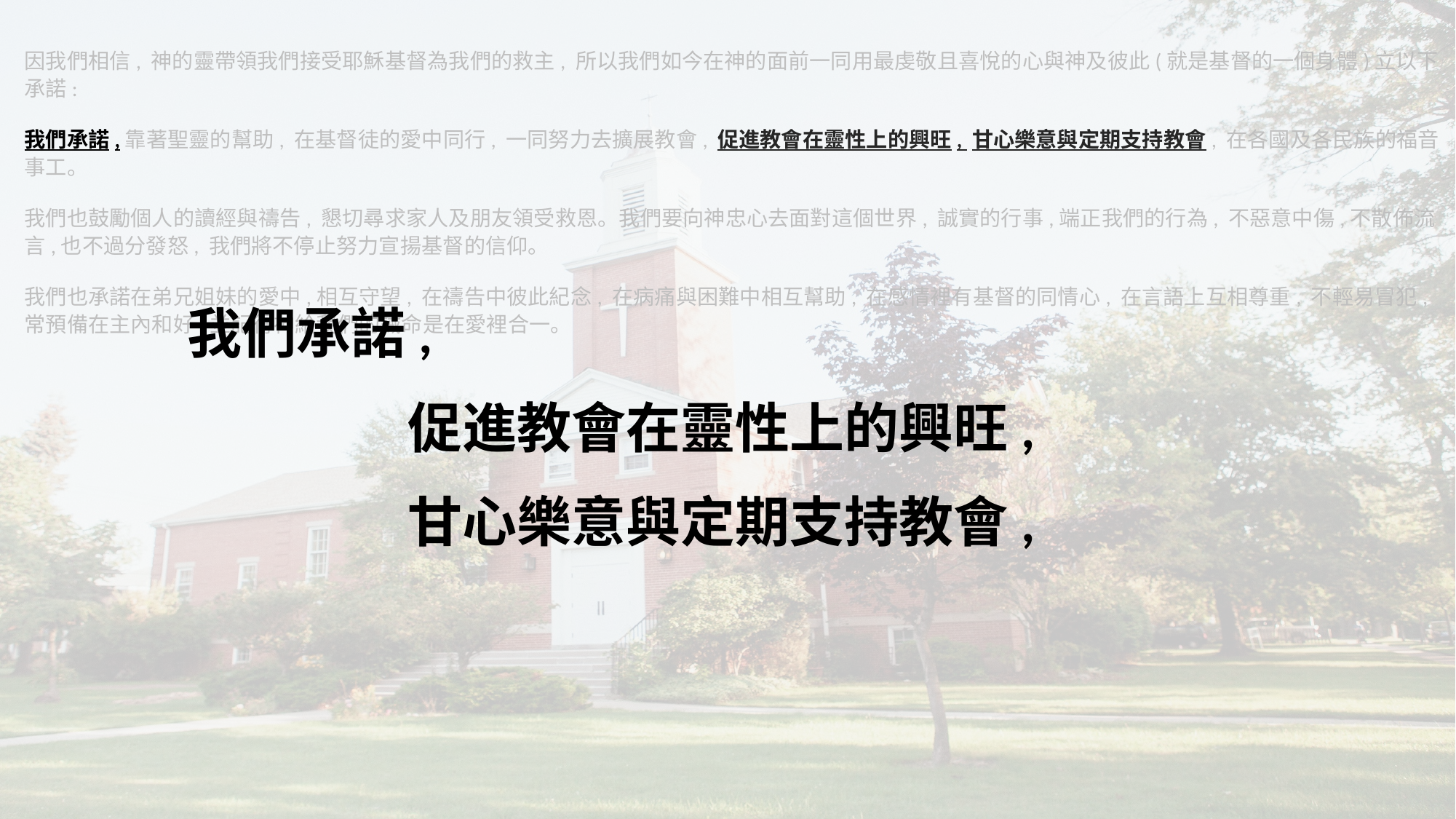

因我們相信, 神的靈帶領我們接受耶穌基督為我們的救主, 所以我們如今在神的面前一同用最虔敬且喜悅的心與神及彼此(就是基督的一個身體)立以下承諾:
我們承諾,靠著聖靈的幫助, 在基督徒的愛中同行, 一同努力去擴展教會, 促進教會在靈性上的興旺, 甘心樂意與定期支持教會, 在各國及各民族的福音事工。
我們也鼓勵個人的讀經與禱告, 懇切尋求家人及朋友領受救恩。我們要向神忠心去面對這個世界, 誠實的行事,端正我們的行為, 不惡意中傷,不散佈流言,也不過分發怒, 我們將不停止努力宣揚基督的信仰。
我們也承諾在弟兄姐妹的愛中,相互守望, 在禱告中彼此紀念, 在病痛與困難中相互幫助, 在感情裡有基督的同情心, 在言語上互相尊重, 不輕易冒犯,常預備在主內和好,並記得神給我們的誡命是在愛裡合一。
我們承諾,
促進教會在靈性上的興旺,
甘心樂意與定期支持教會,